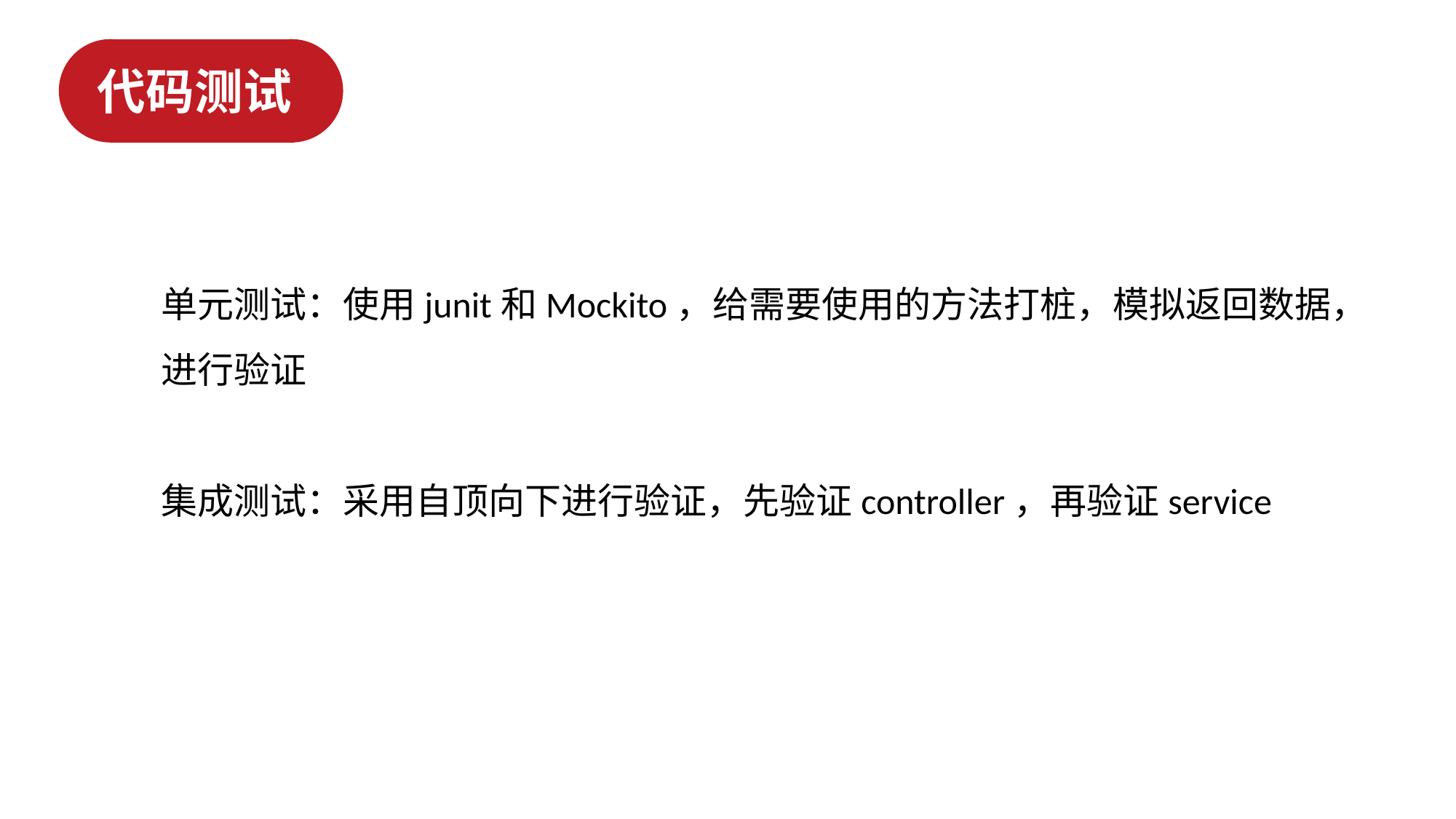

代码测试
单元测试：使用junit和Mockito，给需要使用的方法打桩，模拟返回数据，进行验证

集成测试：采用自顶向下进行验证，先验证controller，再验证service